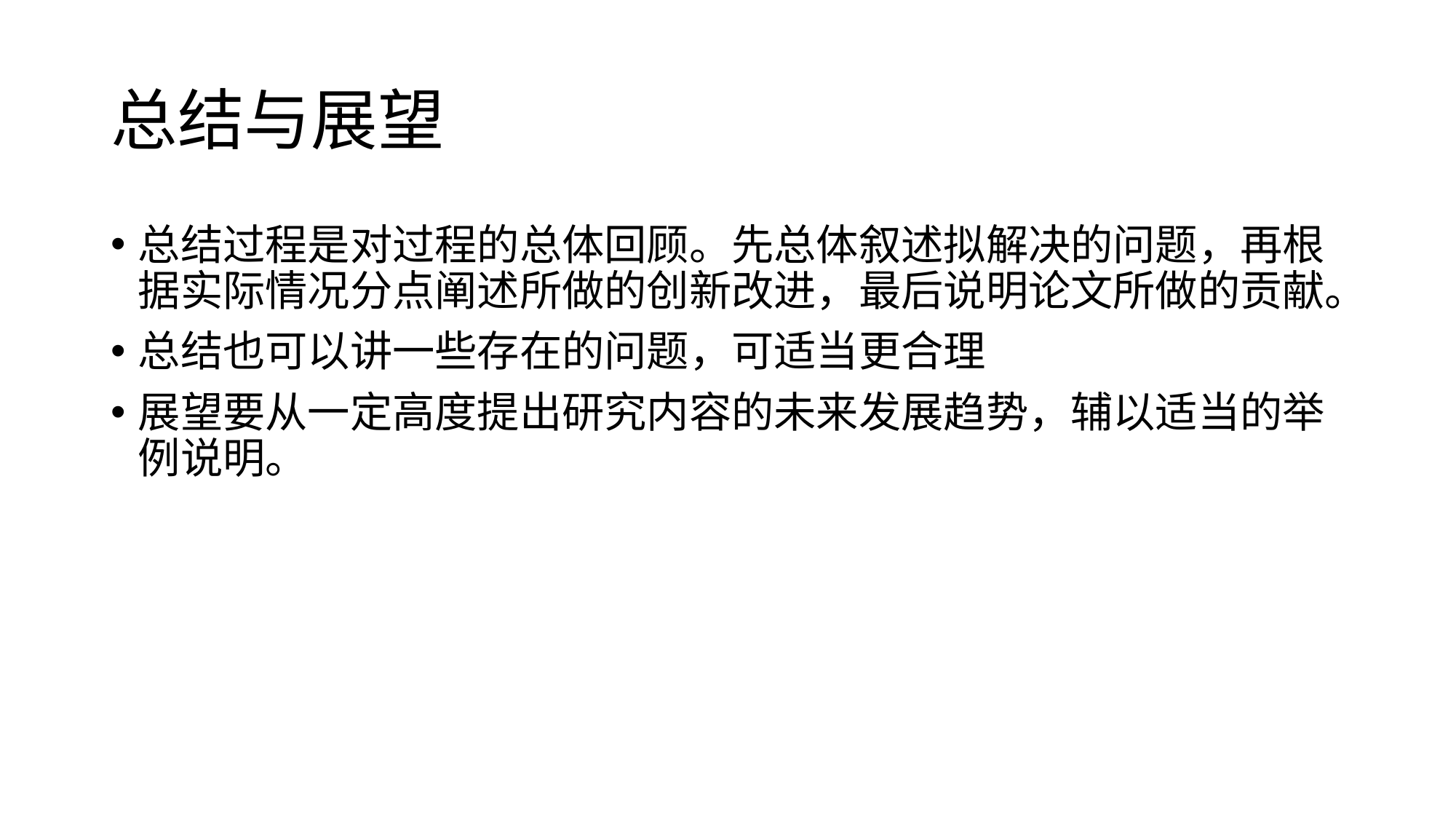

# 总结与展望
总结过程是对过程的总体回顾。先总体叙述拟解决的问题，再根据实际情况分点阐述所做的创新改进，最后说明论文所做的贡献。
总结也可以讲一些存在的问题，可适当更合理
展望要从一定高度提出研究内容的未来发展趋势，辅以适当的举例说明。